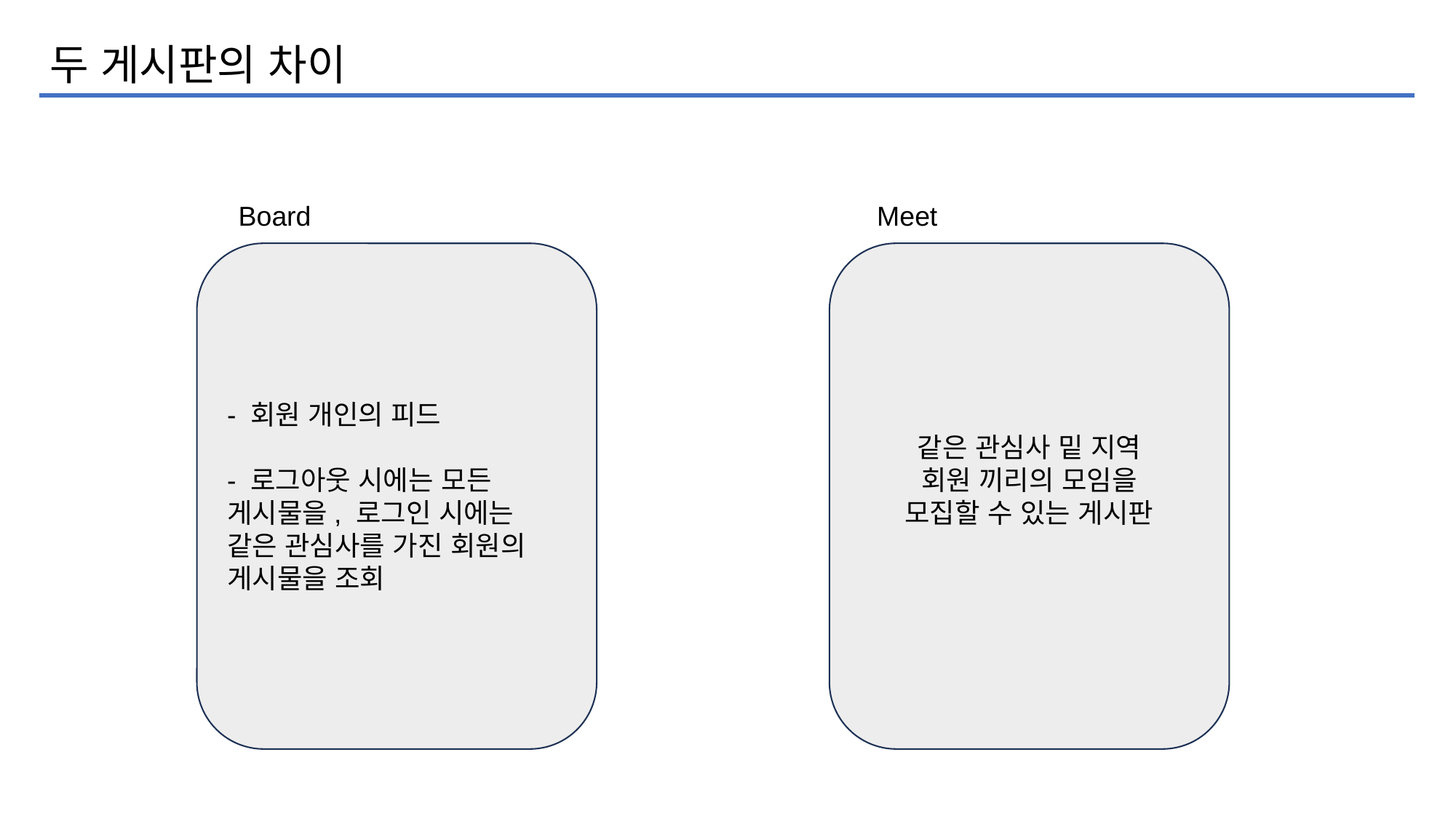

두 게시판의 차이
Board
Meet
- 회원 개인의 피드

- 로그아웃 시에는 모든
게시물을, 로그인 시에는 같은 관심사를 가진 회원의
게시물을 조회
같은 관심사 밑 지역
회원 끼리의 모임을
모집할 수 있는 게시판